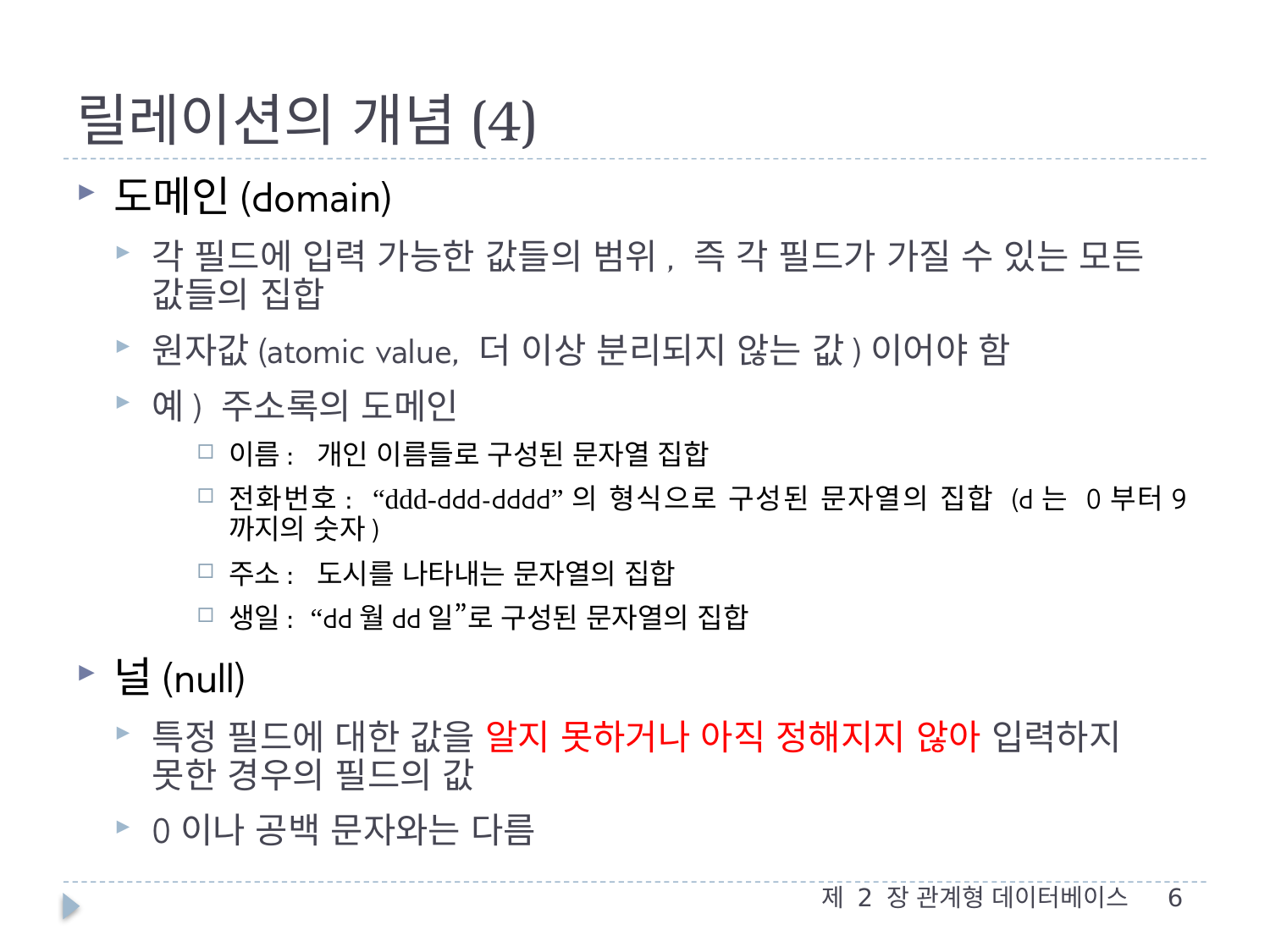

# 릴레이션의 개념(4)
도메인(domain)
각 필드에 입력 가능한 값들의 범위, 즉 각 필드가 가질 수 있는 모든 값들의 집합
원자값(atomic value, 더 이상 분리되지 않는 값)이어야 함
예) 주소록의 도메인
이름:  개인 이름들로 구성된 문자열 집합
전화번호:  “ddd-ddd-dddd”의 형식으로 구성된 문자열의 집합 (d는 0부터9까지의 숫자)
주소:  도시를 나타내는 문자열의 집합
생일:  “dd월dd일”로 구성된 문자열의 집합
널(null)
특정 필드에 대한 값을 알지 못하거나 아직 정해지지 않아 입력하지 못한 경우의 필드의 값
0이나 공백 문자와는 다름
제 2 장 관계형 데이터베이스
6